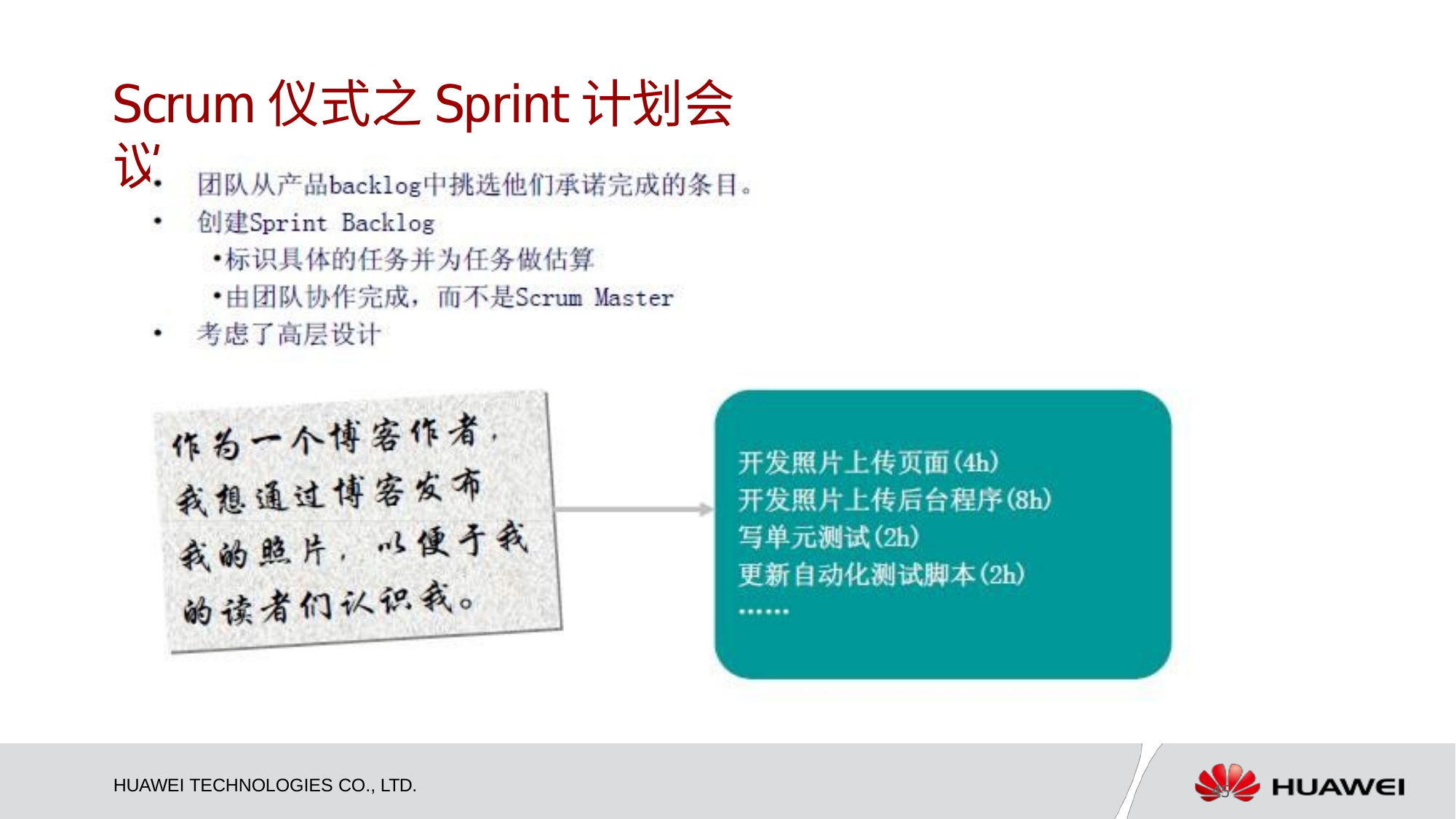

# Scrum仪式之Sprint计划会议

HUAWEI TECHNOLOGIES CO., LTD.
45